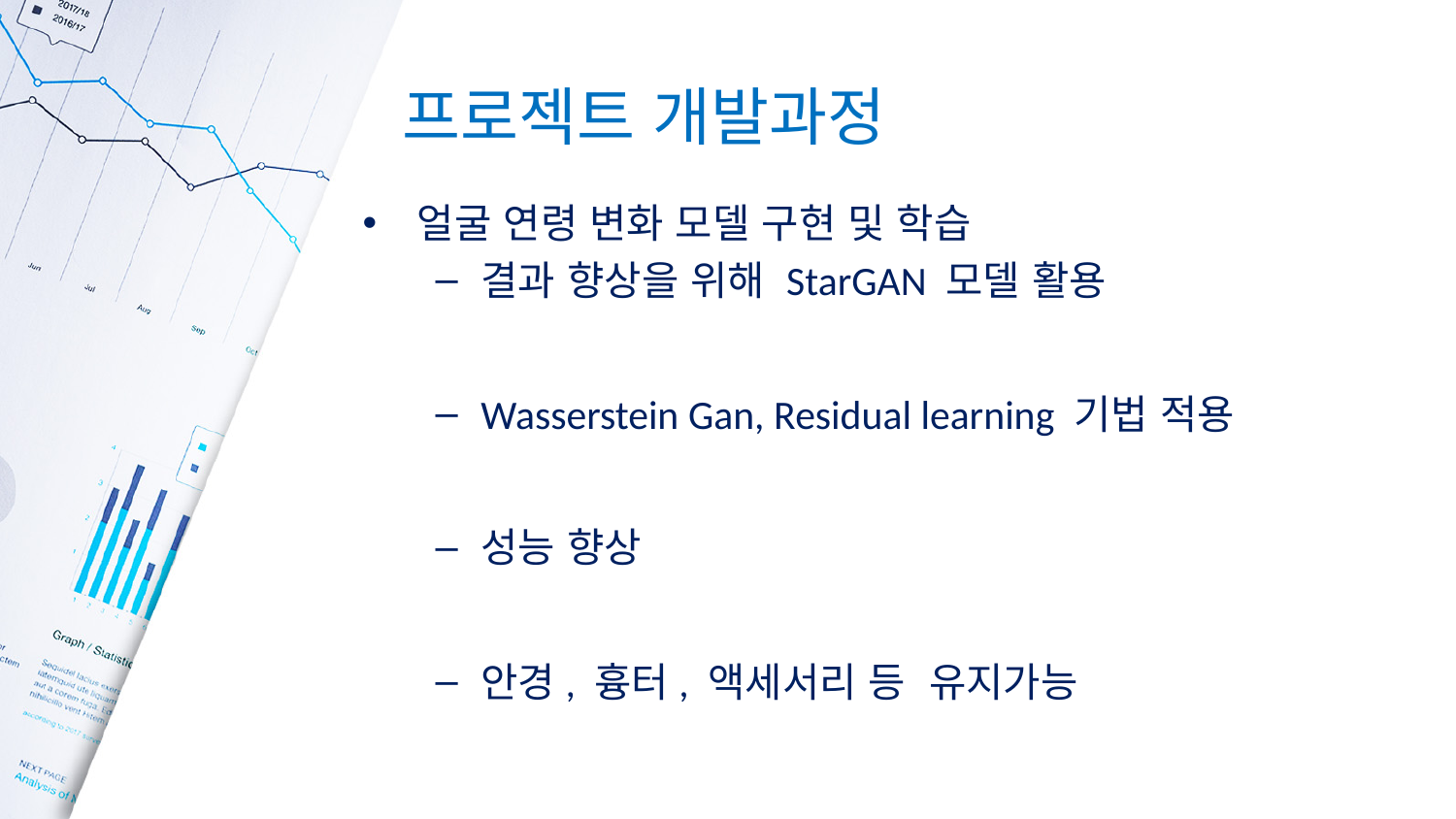

# 프로젝트 개발과정
얼굴 연령 변화 모델 구현 및 학습
결과 향상을 위해 StarGAN 모델 활용

Wasserstein Gan, Residual learning 기법 적용

성능 향상

안경, 흉터, 액세서리 등  유지가능